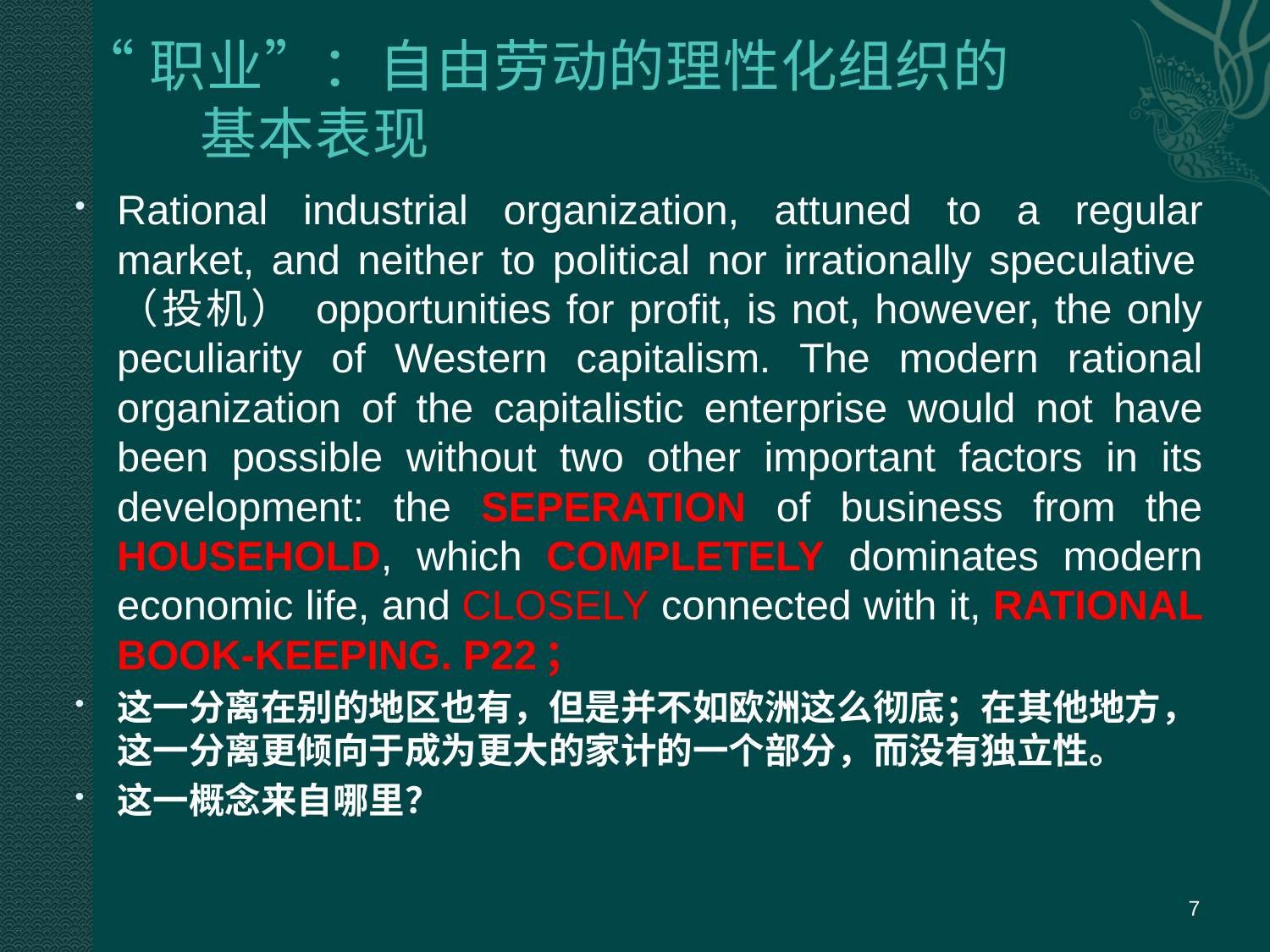

# “职业”：自由劳动的理性化组织的 基本表现
Rational industrial organization, attuned to a regular market, and neither to political nor irrationally speculative（投机） opportunities for profit, is not, however, the only peculiarity of Western capitalism. The modern rational organization of the capitalistic enterprise would not have been possible without two other important factors in its development: the SEPERATION of business from the HOUSEHOLD, which COMPLETELY dominates modern economic life, and CLOSELY connected with it, RATIONAL BOOK-KEEPING. P22；
这一分离在别的地区也有，但是并不如欧洲这么彻底；在其他地方，这一分离更倾向于成为更大的家计的一个部分，而没有独立性。
这一概念来自哪里？

7